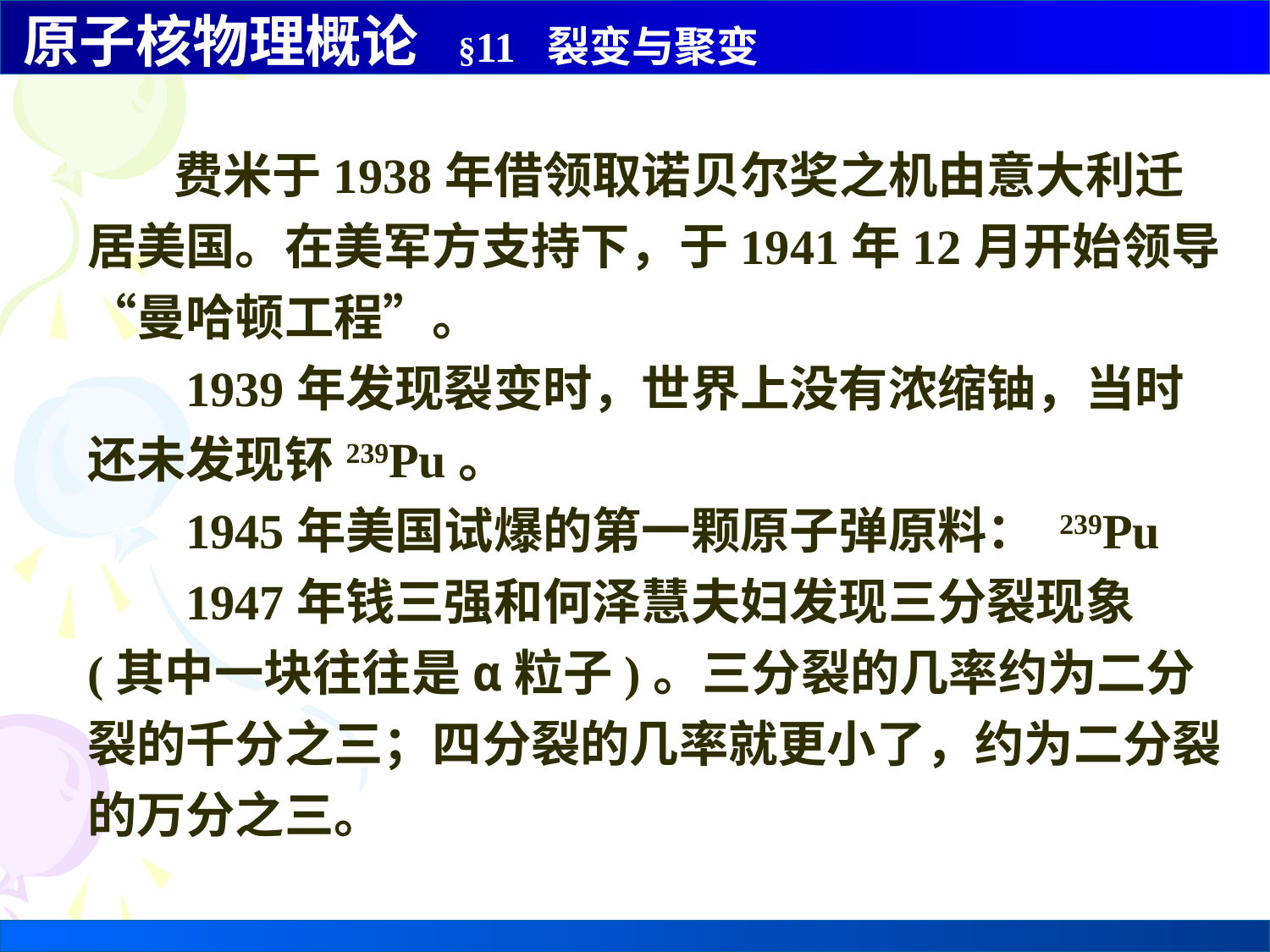

费米于1938年借领取诺贝尔奖之机由意大利迁居美国。在美军方支持下，于1941年12月开始领导“曼哈顿工程”。
        1939年发现裂变时，世界上没有浓缩铀，当时还未发现钚239Pu。
        1945年美国试爆的第一颗原子弹原料： 239Pu
        1947年钱三强和何泽慧夫妇发现三分裂现象(其中一块往往是α粒子)。三分裂的几率约为二分裂的千分之三；四分裂的几率就更小了，约为二分裂的万分之三。